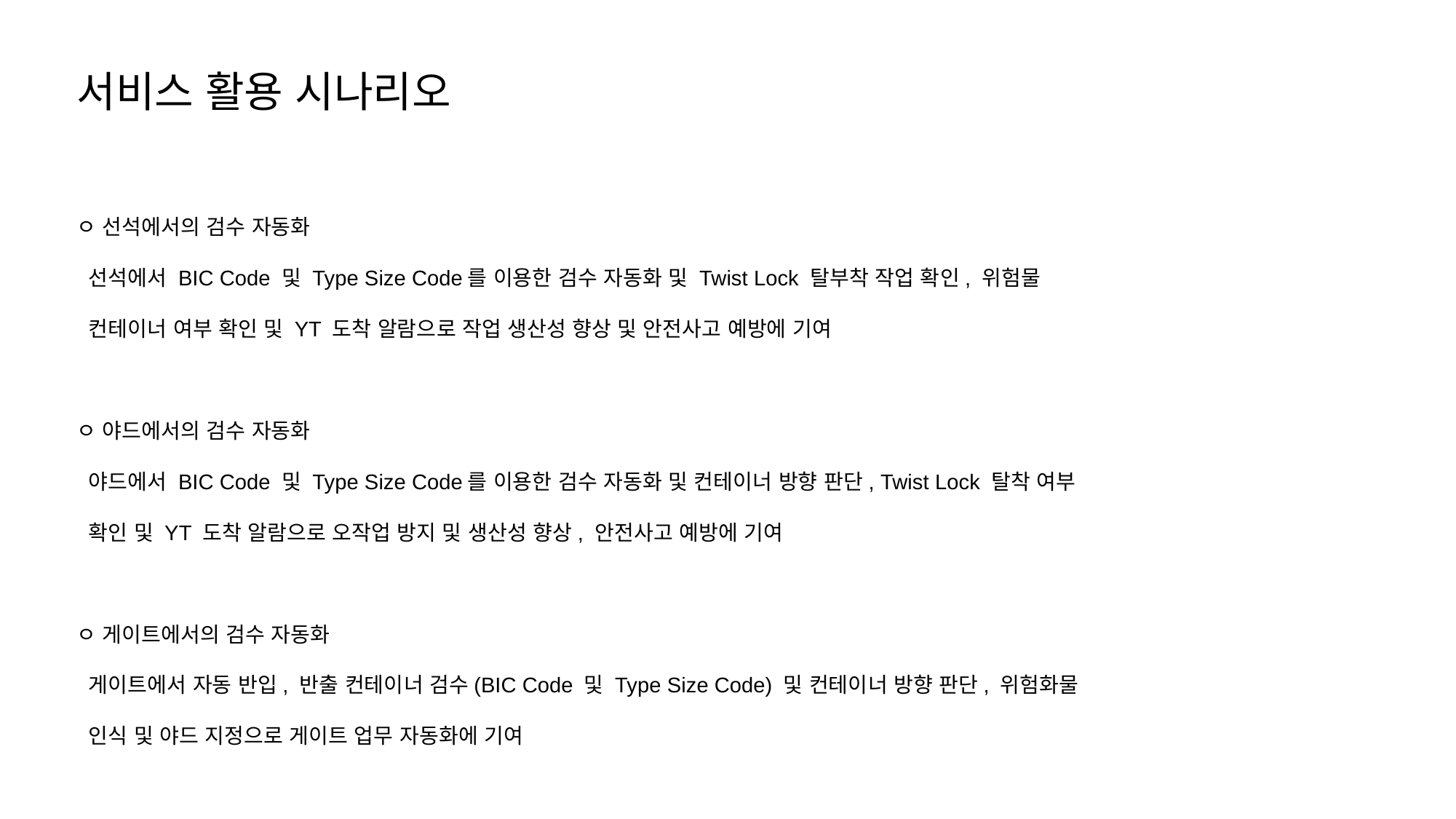

서비스 활용 시나리오
ㅇ 선석에서의 검수 자동화
  선석에서 BIC Code 및 Type Size Code를 이용한 검수 자동화 및 Twist Lock 탈부착 작업 확인, 위험물
  컨테이너 여부 확인 및 YT 도착 알람으로 작업 생산성 향상 및 안전사고 예방에 기여
ㅇ 야드에서의 검수 자동화
  야드에서 BIC Code 및 Type Size Code를 이용한 검수 자동화 및 컨테이너 방향 판단, Twist Lock 탈착 여부
  확인 및 YT 도착 알람으로 오작업 방지 및 생산성 향상, 안전사고 예방에 기여
ㅇ 게이트에서의 검수 자동화
  게이트에서 자동 반입, 반출 컨테이너 검수(BIC Code 및 Type Size Code) 및 컨테이너 방향 판단, 위험화물
  인식 및 야드 지정으로 게이트 업무 자동화에 기여